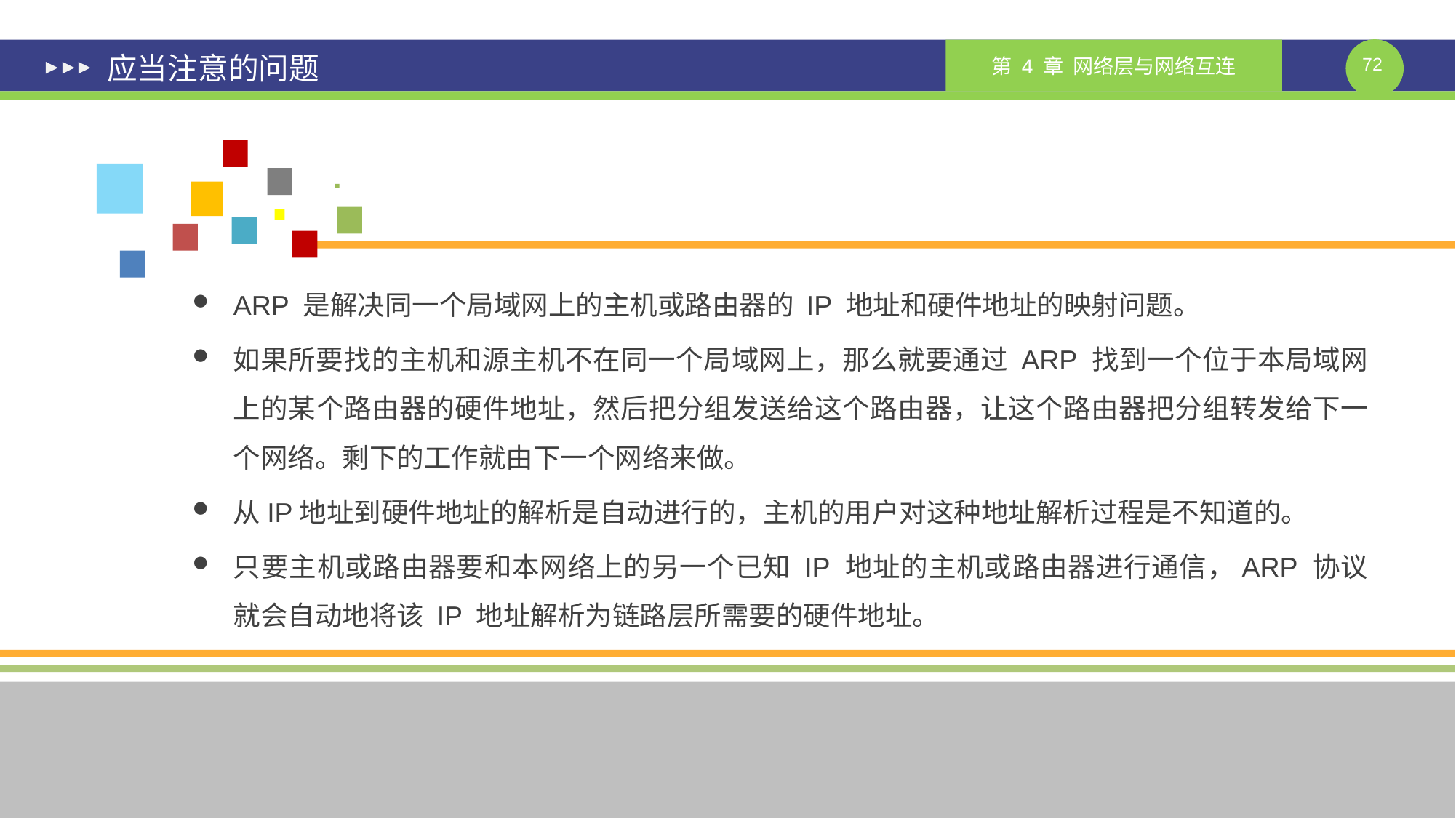

# 应当注意的问题

ARP 是解决同一个局域网上的主机或路由器的 IP 地址和硬件地址的映射问题。
如果所要找的主机和源主机不在同一个局域网上，那么就要通过 ARP 找到一个位于本局域网上的某个路由器的硬件地址，然后把分组发送给这个路由器，让这个路由器把分组转发给下一个网络。剩下的工作就由下一个网络来做。
从IP地址到硬件地址的解析是自动进行的，主机的用户对这种地址解析过程是不知道的。
只要主机或路由器要和本网络上的另一个已知 IP 地址的主机或路由器进行通信，ARP 协议就会自动地将该 IP 地址解析为链路层所需要的硬件地址。

课件制作人：谢钧  谢希仁